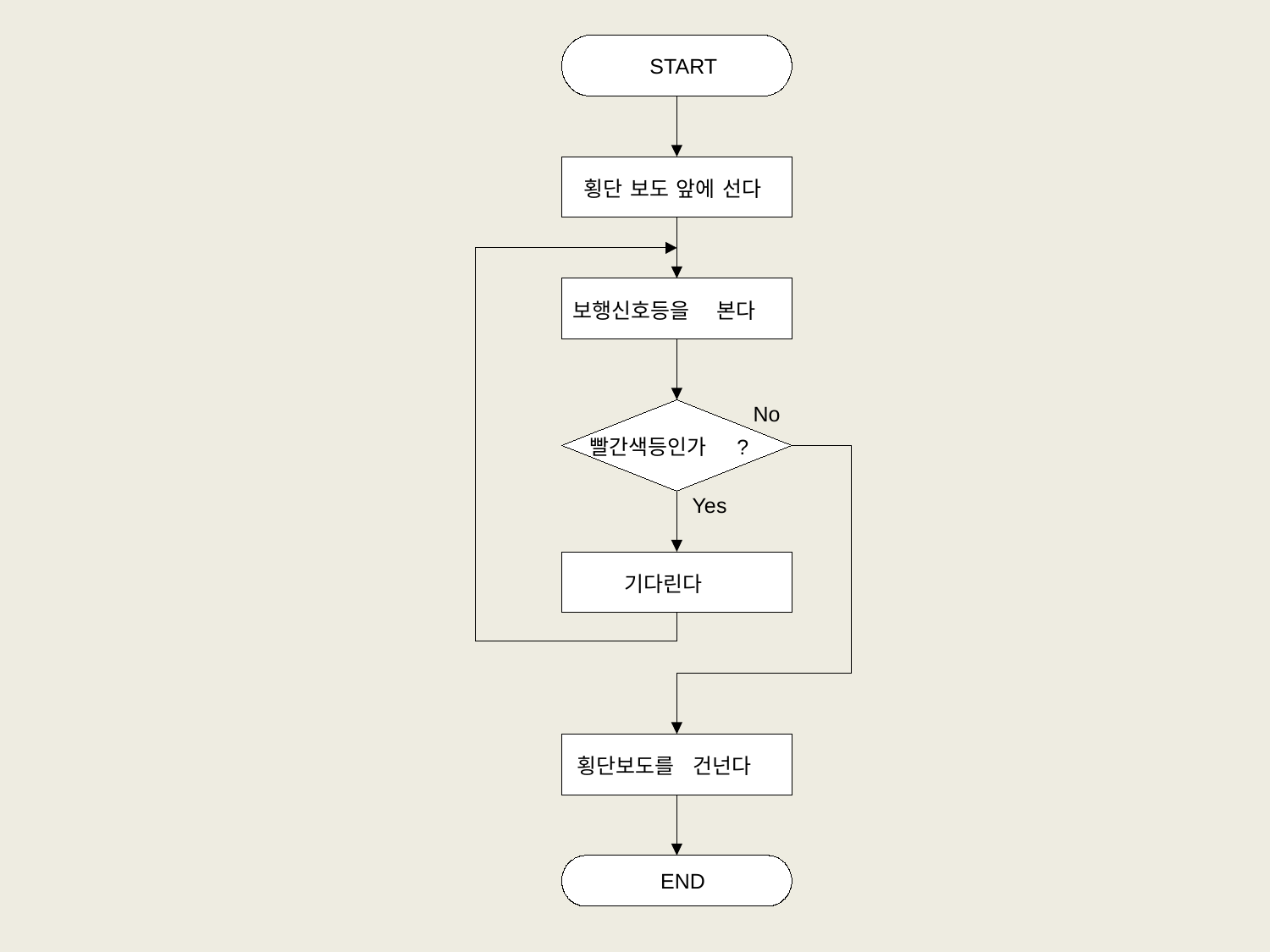

START

횡단
보도
앞에
선다

보행신호등을
본다

No
?
빨간색등인가

Yes

기다린다

횡단보도를
건넌다

END